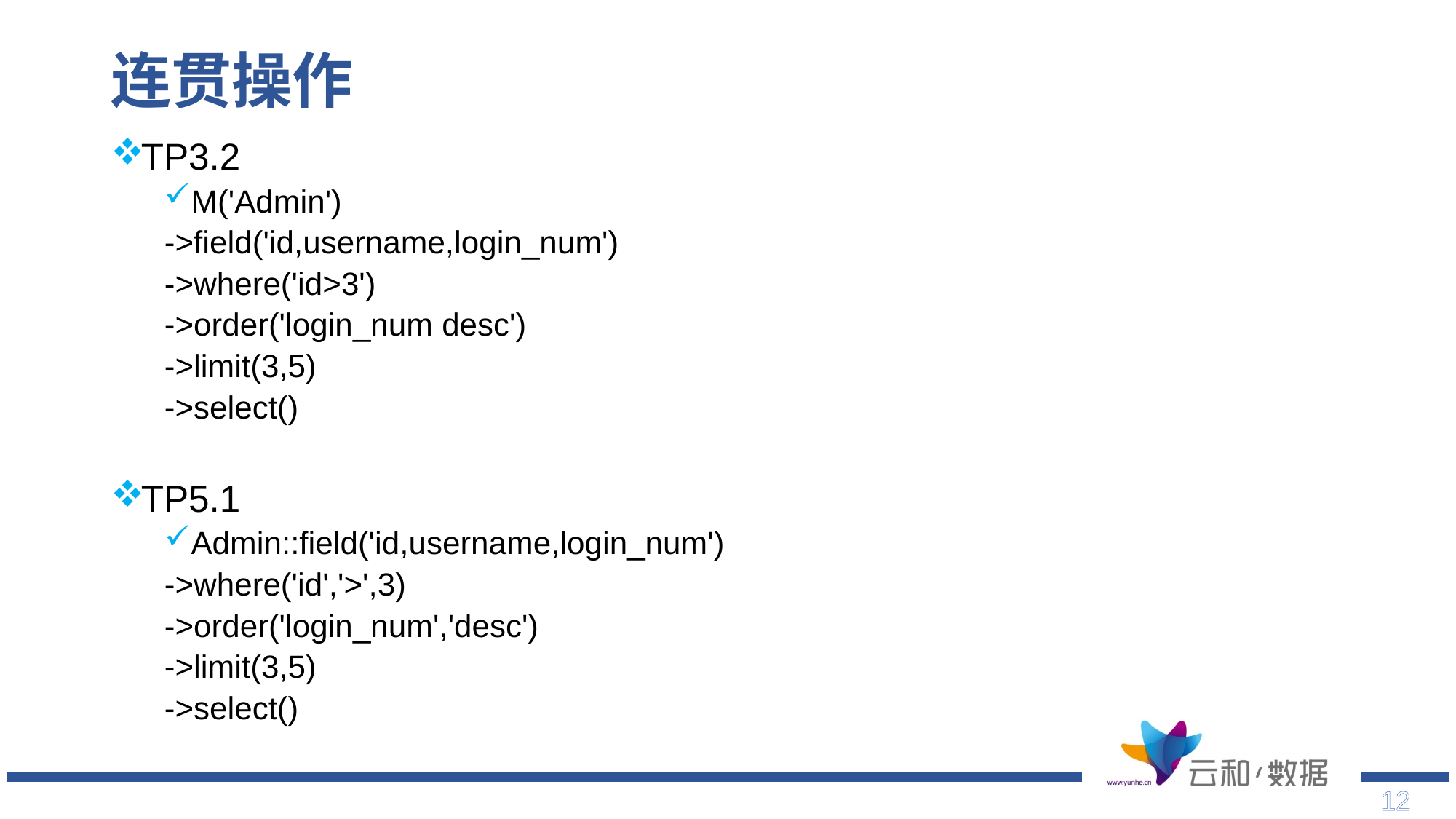

# 连贯操作
TP3.2
M('Admin')
	->field('id,username,login_num')
	->where('id>3')
	->order('login_num desc')
	->limit(3,5)
	->select()

TP5.1
Admin::field('id,username,login_num')
	->where('id','>',3)
	->order('login_num','desc')
	->limit(3,5)
	->select()